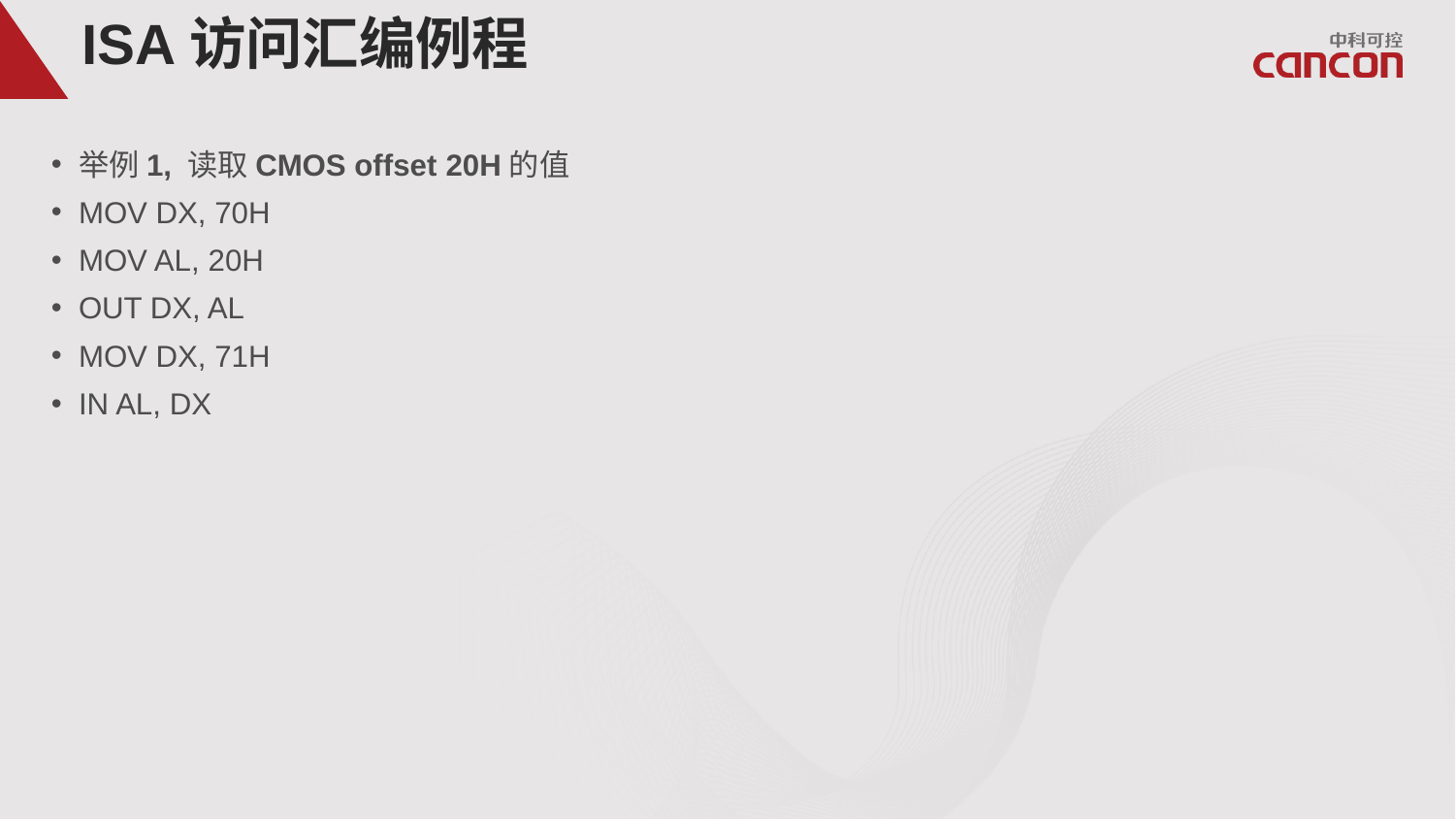

# ISA访问汇编例程
举例1, 读取CMOS offset 20H的值
MOV DX, 70H
MOV AL, 20H
OUT DX, AL
MOV DX, 71H
IN AL, DX